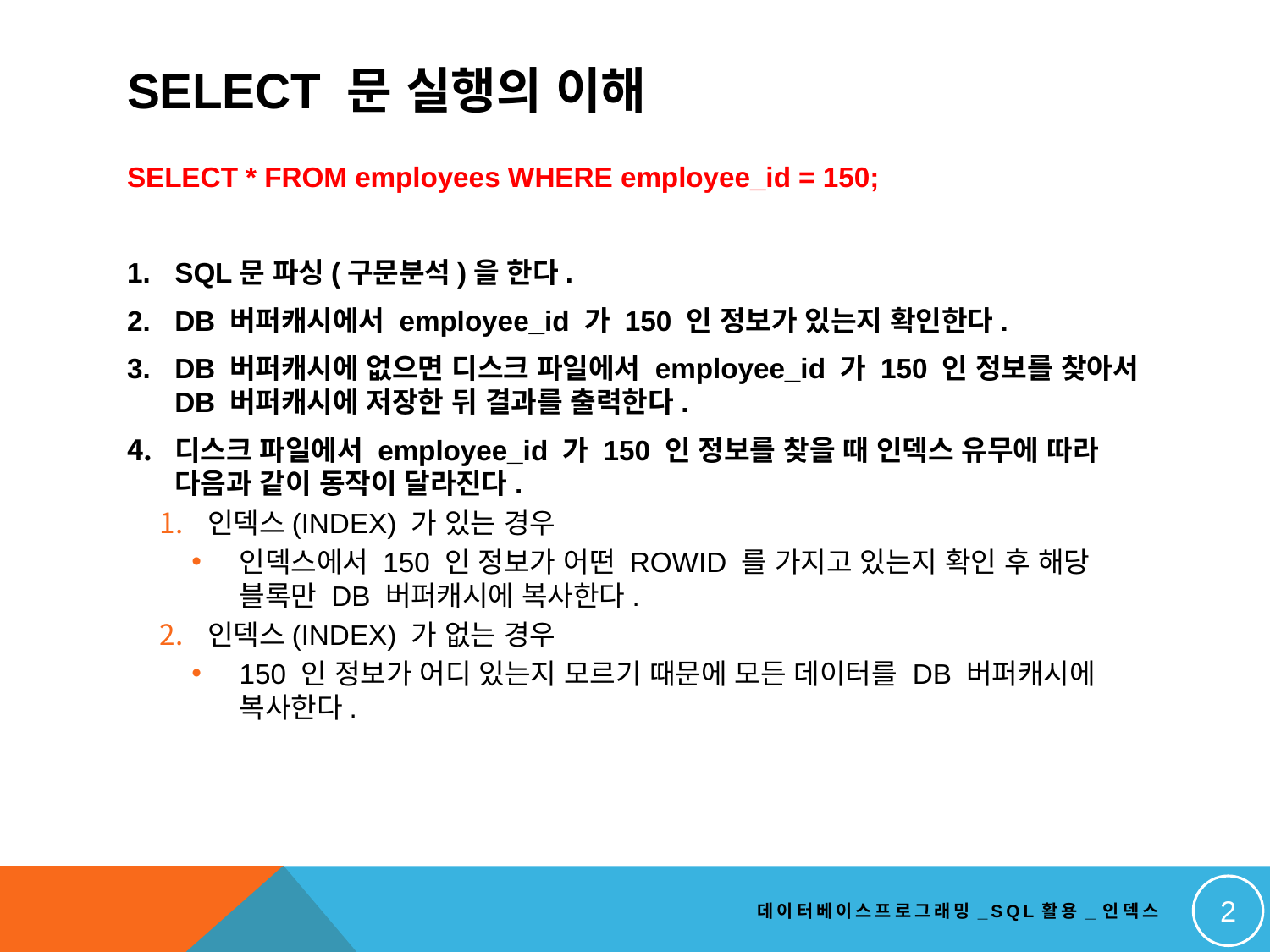

# SELECT 문 실행의 이해
SELECT * FROM employees WHERE employee_id = 150;

SQL문 파싱(구문분석)을 한다.
DB 버퍼캐시에서 employee_id 가 150 인 정보가 있는지 확인한다.
DB 버퍼캐시에 없으면 디스크 파일에서 employee_id 가 150 인 정보를 찾아서 DB 버퍼캐시에 저장한 뒤 결과를 출력한다.
디스크 파일에서 employee_id 가 150 인 정보를 찾을 때 인덱스 유무에 따라 다음과 같이 동작이 달라진다.
인덱스(INDEX) 가 있는 경우
인덱스에서 150 인 정보가 어떤 ROWID 를 가지고 있는지 확인 후 해당 블록만 DB 버퍼캐시에 복사한다.
인덱스(INDEX) 가 없는 경우
150 인 정보가 어디 있는지 모르기 때문에 모든 데이터를 DB 버퍼캐시에 복사한다.
2
데이터베이스프로그래밍_SQL활용_인덱스